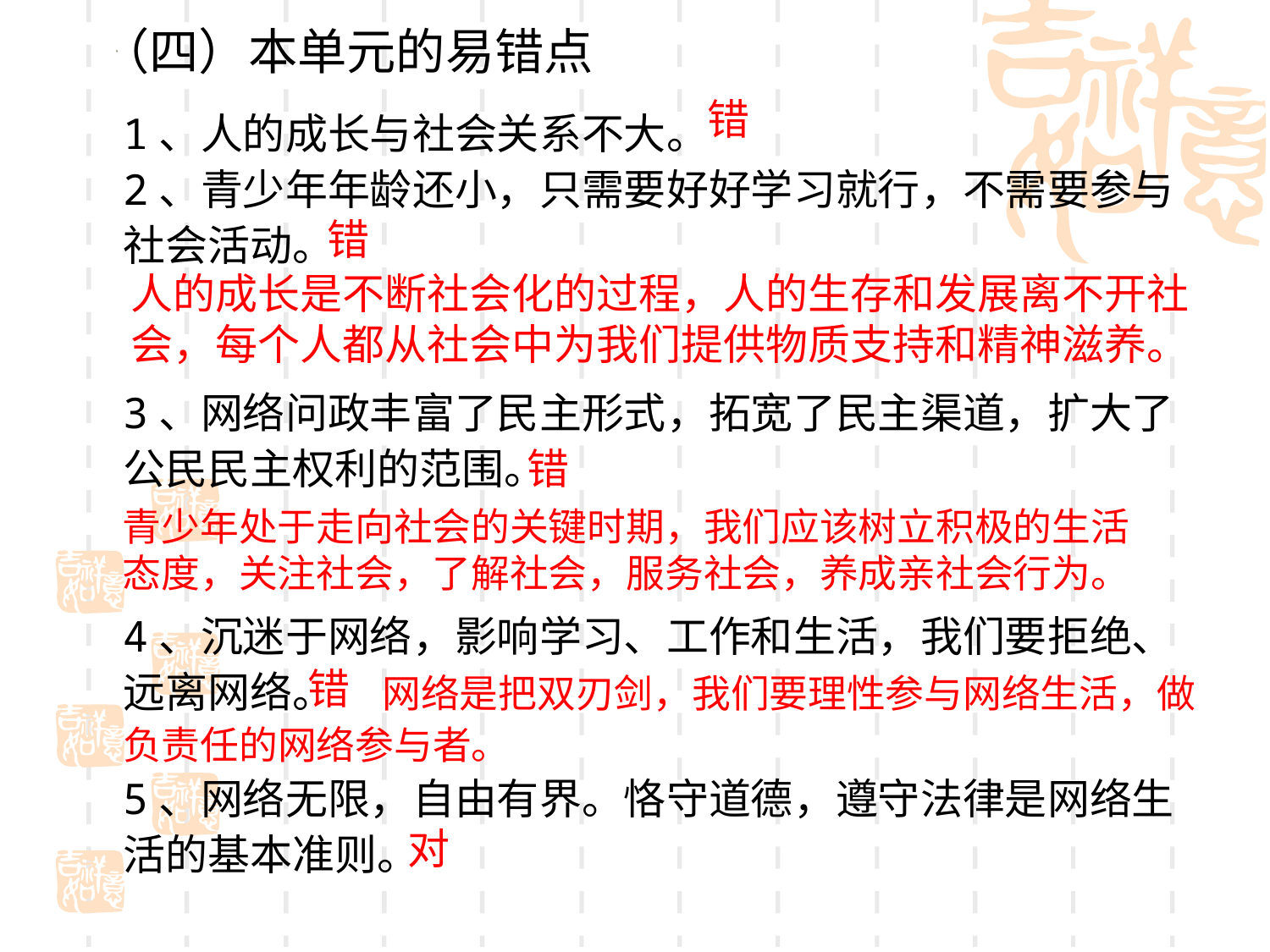

（四）本单元的易错点
错
1、人的成长与社会关系不大。
2、青少年年龄还小，只需要好好学习就行，不需要参与社会活动。

3、网络问政丰富了民主形式，拓宽了民主渠道，扩大了公民民主权利的范围。

4、沉迷于网络，影响学习、工作和生活，我们要拒绝、远离网络。     网络是把双刃剑，我们要理性参与网络生活，做负责任的网络参与者。
5、网络无限，自由有界。恪守道德，遵守法律是网络生活的基本准则。
错
人的成长是不断社会化的过程，人的生存和发展离不开社会，每个人都从社会中为我们提供物质支持和精神滋养。
错
青少年处于走向社会的关键时期，我们应该树立积极的生活态度，关注社会，了解社会，服务社会，养成亲社会行为。
错
对